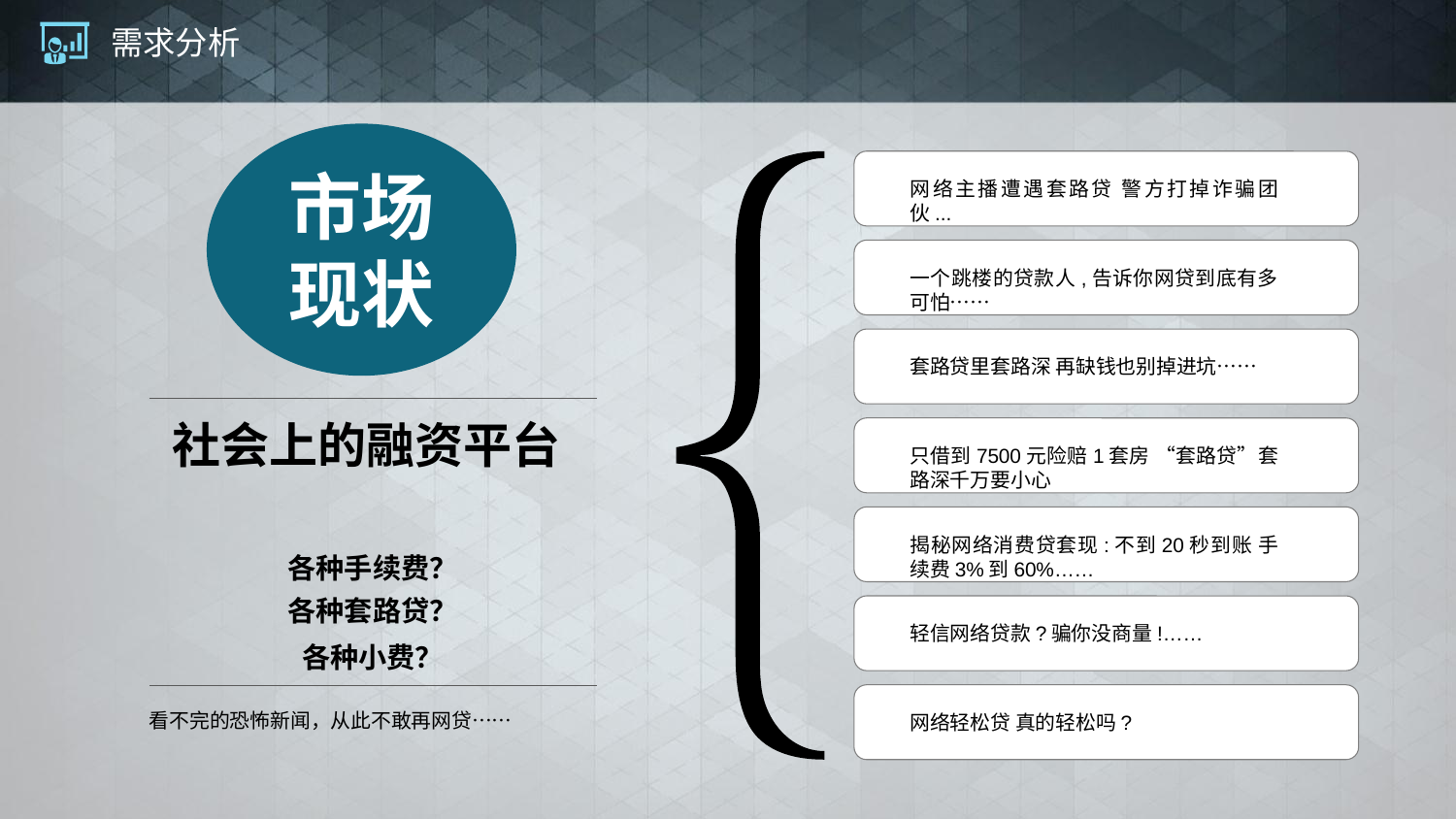

# 需求分析

市场现状
网络主播遭遇套路贷 警方打掉诈骗团伙...

一个跳楼的贷款人,告诉你网贷到底有多可怕……

套路贷里套路深 再缺钱也别掉进坑……
社会上的融资平台

只借到7500元险赔1套房 “套路贷”套路深千万要小心

揭秘网络消费贷套现:不到20秒到账 手续费3%到60%……
各种手续费？
各种套路贷？

轻信网络贷款?骗你没商量!……
各种小费？

看不完的恐怖新闻，从此不敢再网贷……
网络轻松贷 真的轻松吗?